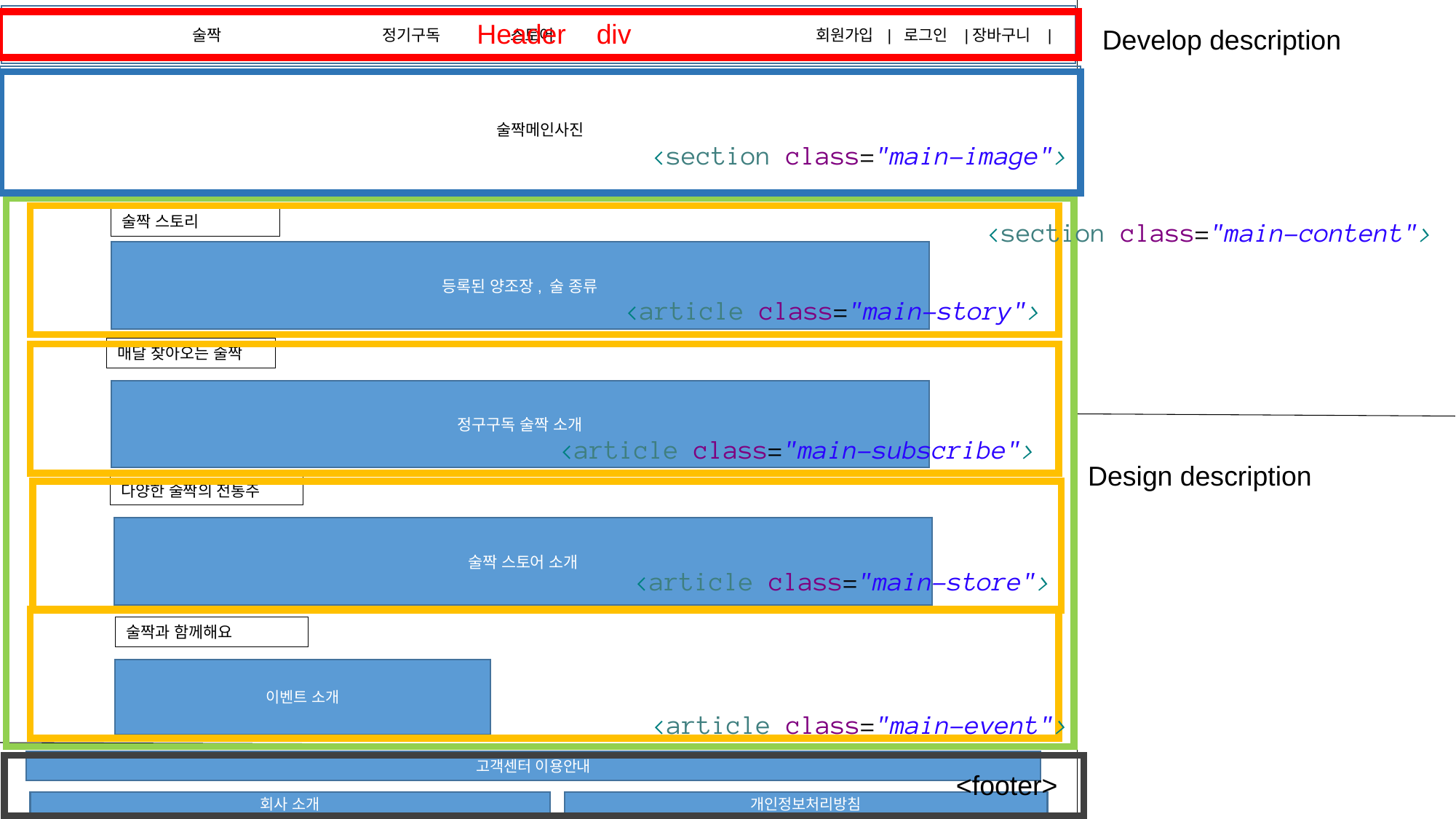

술짝                                     정기구독                스토어                                                            회원가입  |  로그인   |장바구니   |

Header    div
Develop description
술짝메인사진

<section class="main-image">

술짝 스토리
<section class="main-content">
등록된 양조장, 술 종류
<article class="main-story">
매달 찾아오는 술짝

정구구독 술짝 소개
<article class="main-subscribe">
Design description
다양한 술짝의 전통주

술짝 스토어 소개
<article class="main-store">

술짝과 함께해요
이벤트 소개
<article class="main-event">
고객센터 이용안내

<footer>
개인정보처리방침
회사 소개